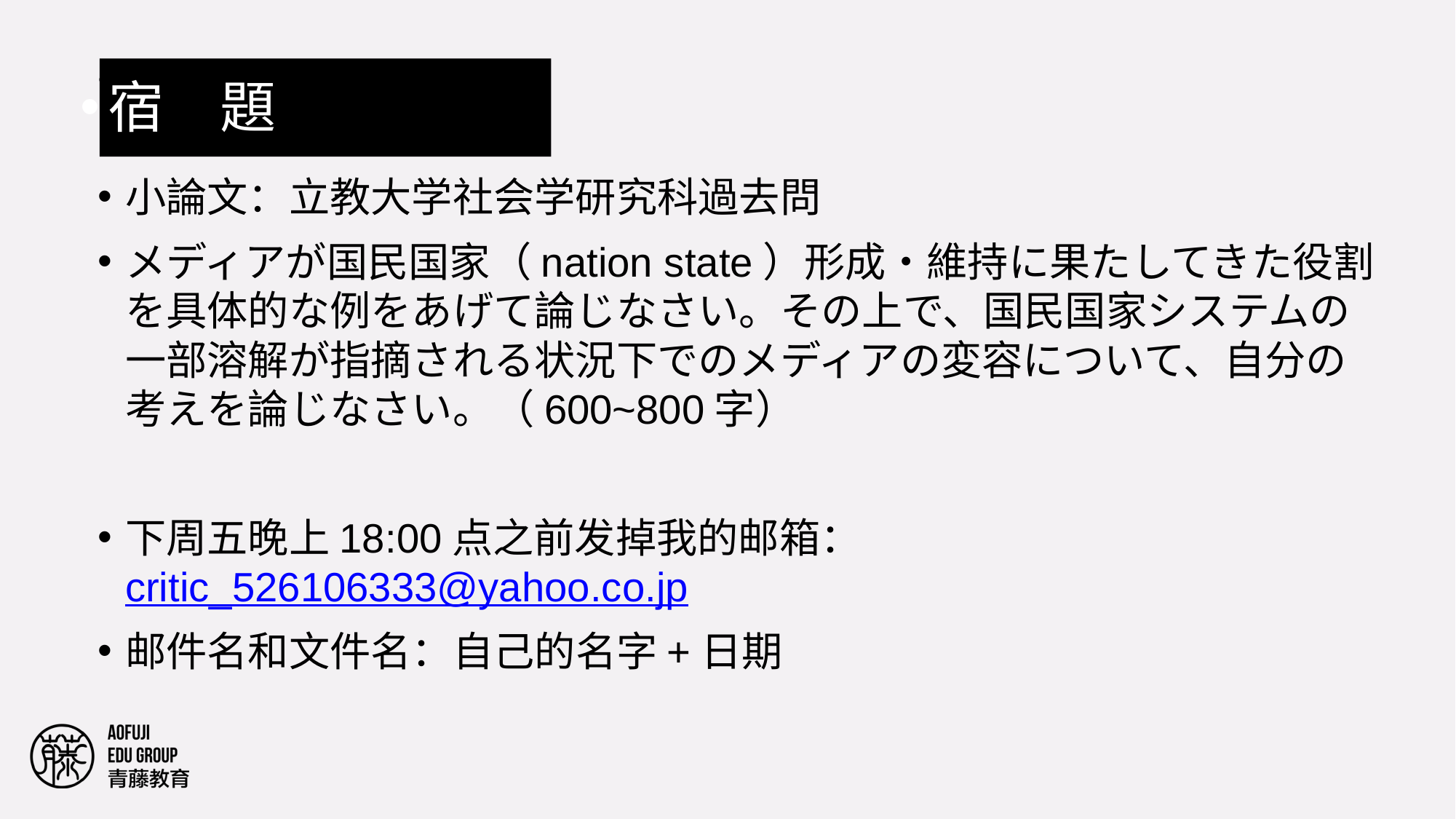

六、作业

小論文：立教大学社会学研究科過去問
メディアが国民国家（nation state）形成・維持に果たしてきた役割を具体的な例をあげて論じなさい。その上で、国民国家システムの一部溶解が指摘される状況下でのメディアの変容について、自分の考えを論じなさい。（600~800字）

下周五晚上18:00点之前发掉我的邮箱：critic_526106333@yahoo.co.jp
邮件名和文件名：自己的名字+日期

宿　題